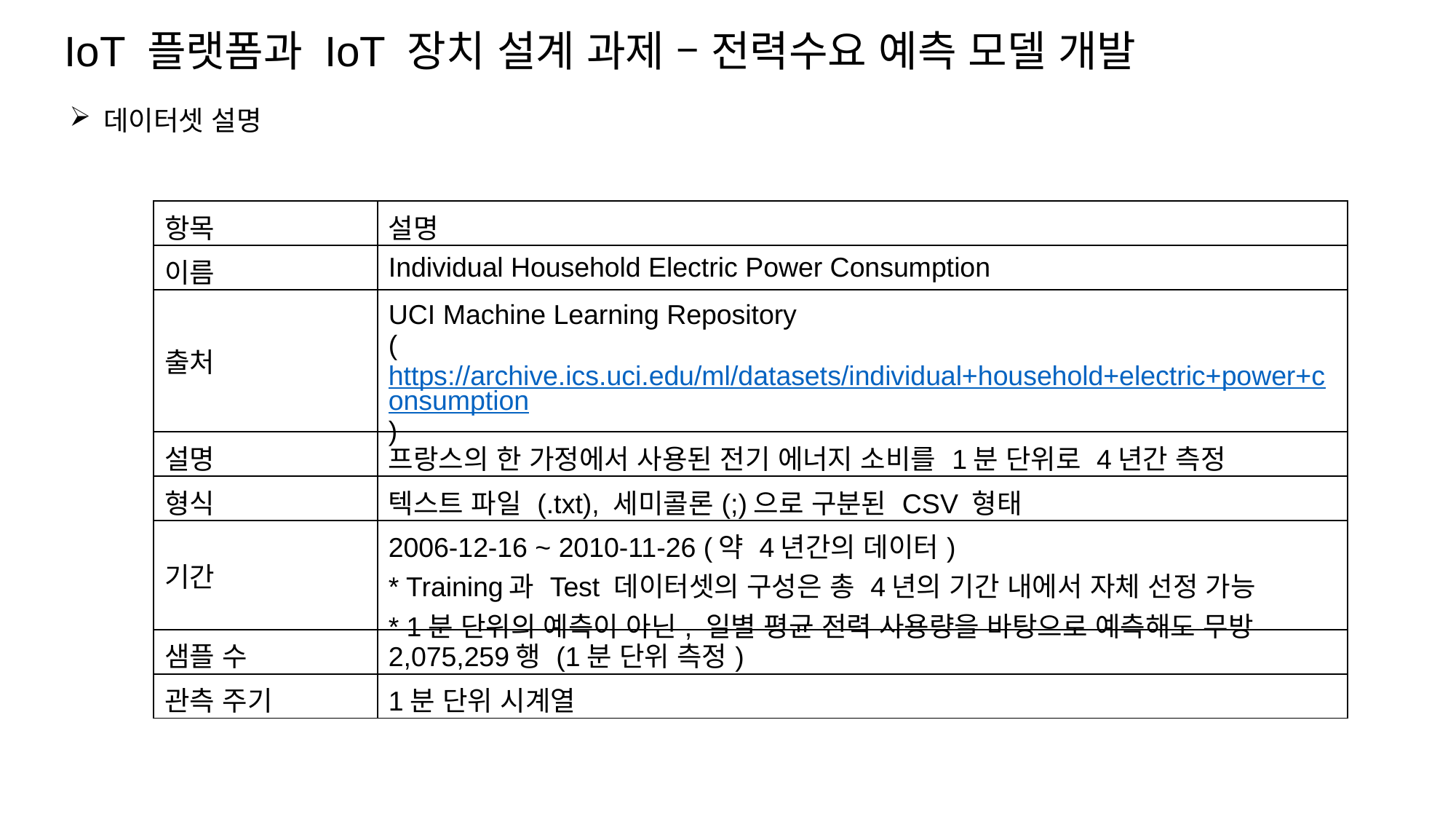

# IoT 플랫폼과 IoT 장치 설계 과제 – 전력수요 예측 모델 개발
데이터셋 설명
| 항목 | 설명 |
| --- | --- |
| 이름 | Individual Household Electric Power Consumption |
| 출처 | UCI Machine Learning Repository (https://archive.ics.uci.edu/ml/datasets/individual+household+electric+power+consumption) |
| 설명 | 프랑스의 한 가정에서 사용된 전기 에너지 소비를 1분 단위로 4년간 측정 |
| 형식 | 텍스트 파일 (.txt), 세미콜론(;)으로 구분된 CSV 형태 |
| 기간 | 2006-12-16 ~ 2010-11-26 (약 4년간의 데이터) \* Training과 Test 데이터셋의 구성은 총 4년의 기간 내에서 자체 선정 가능 \* 1분 단위의 예측이 아닌, 일별 평균 전력 사용량을 바탕으로 예측해도 무방 |
| 샘플 수 | 2,075,259행 (1분 단위 측정) |
| 관측 주기 | 1분 단위 시계열 |